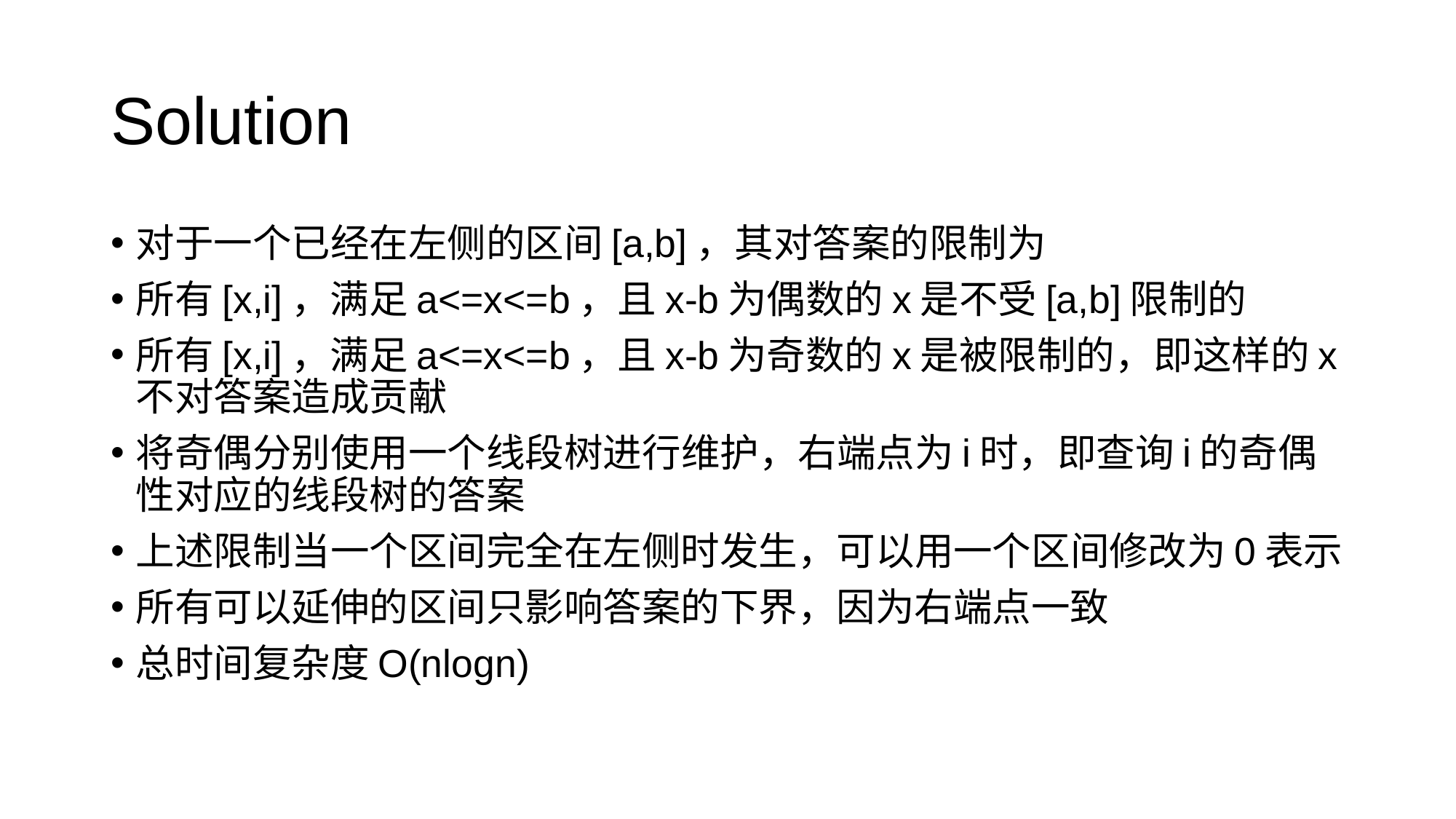

# Solution
对于一个已经在左侧的区间[a,b]，其对答案的限制为
所有[x,i]，满足a<=x<=b，且x-b为偶数的x是不受[a,b]限制的
所有[x,i]，满足a<=x<=b，且x-b为奇数的x是被限制的，即这样的x不对答案造成贡献
将奇偶分别使用一个线段树进行维护，右端点为i时，即查询i的奇偶性对应的线段树的答案
上述限制当一个区间完全在左侧时发生，可以用一个区间修改为0表示
所有可以延伸的区间只影响答案的下界，因为右端点一致
总时间复杂度O(nlogn)